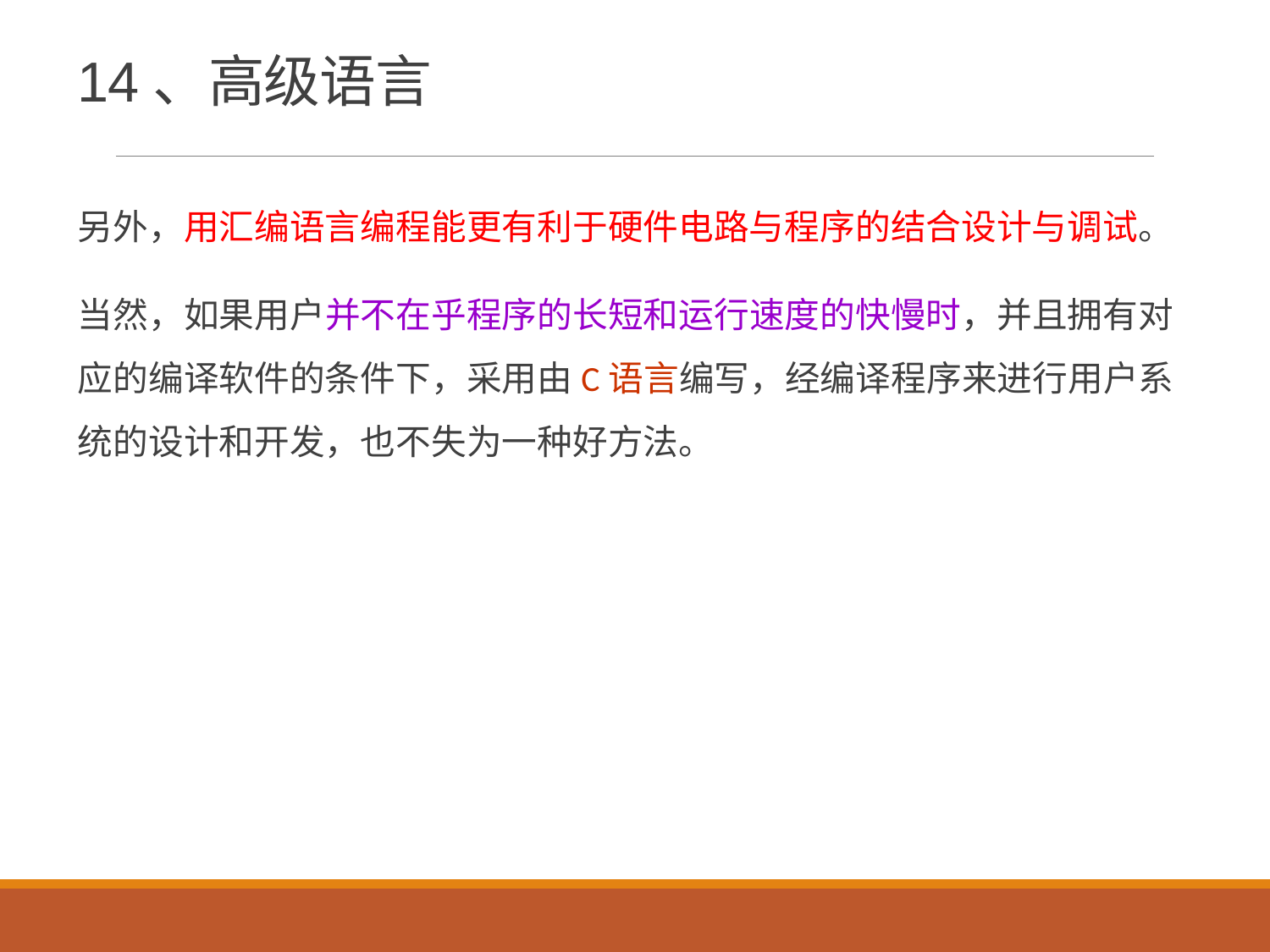

# 14、高级语言
另外，用汇编语言编程能更有利于硬件电路与程序的结合设计与调试。
当然，如果用户并不在乎程序的长短和运行速度的快慢时，并且拥有对应的编译软件的条件下，采用由C语言编写，经编译程序来进行用户系统的设计和开发，也不失为一种好方法。